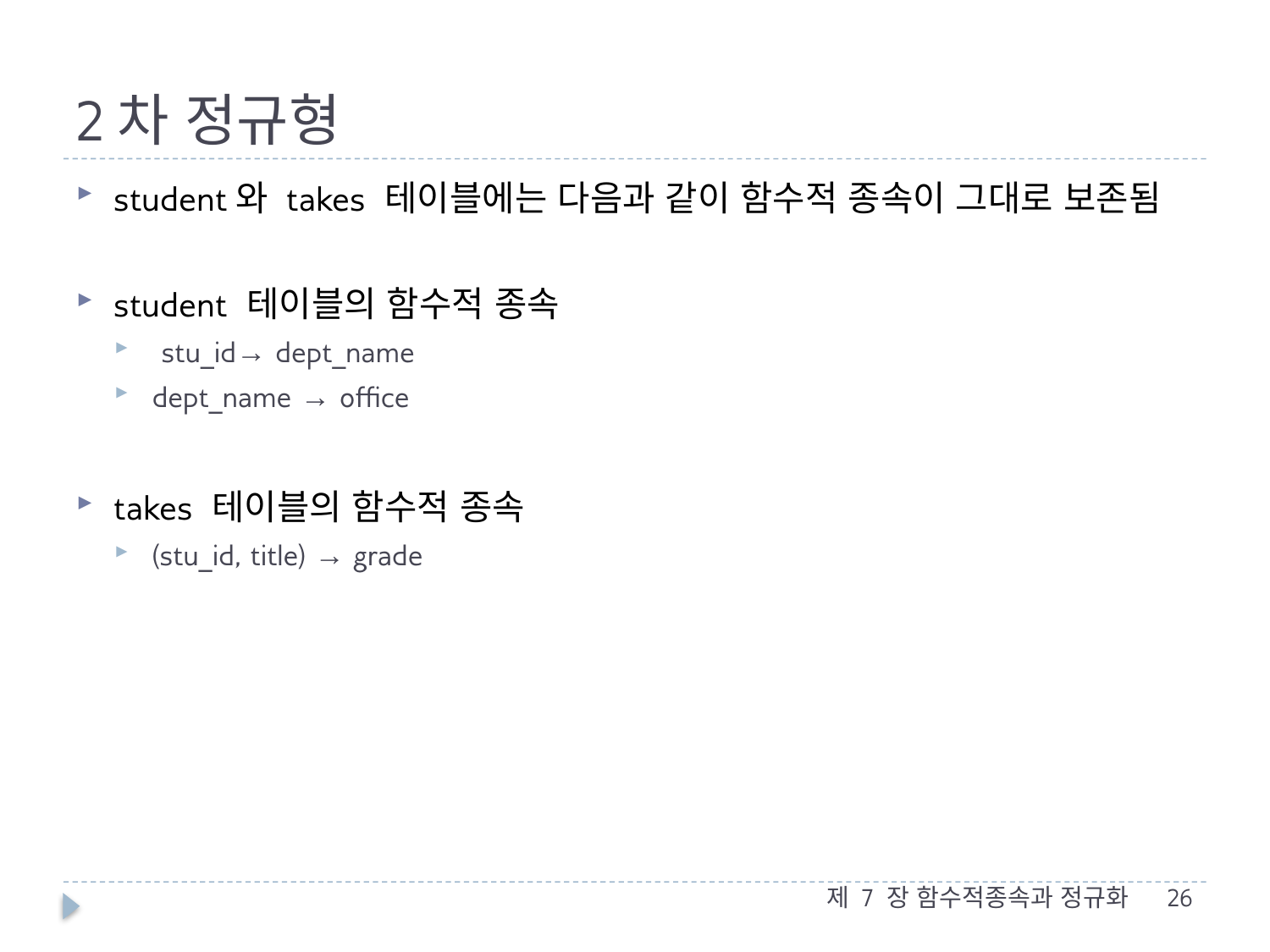

# 2차 정규형
student와 takes 테이블에는 다음과 같이 함수적 종속이 그대로 보존됨

student 테이블의 함수적 종속
 stu_id→ dept_name
dept_name → office

takes 테이블의 함수적 종속
(stu_id, title) → grade

제 7 장 함수적종속과 정규화
26